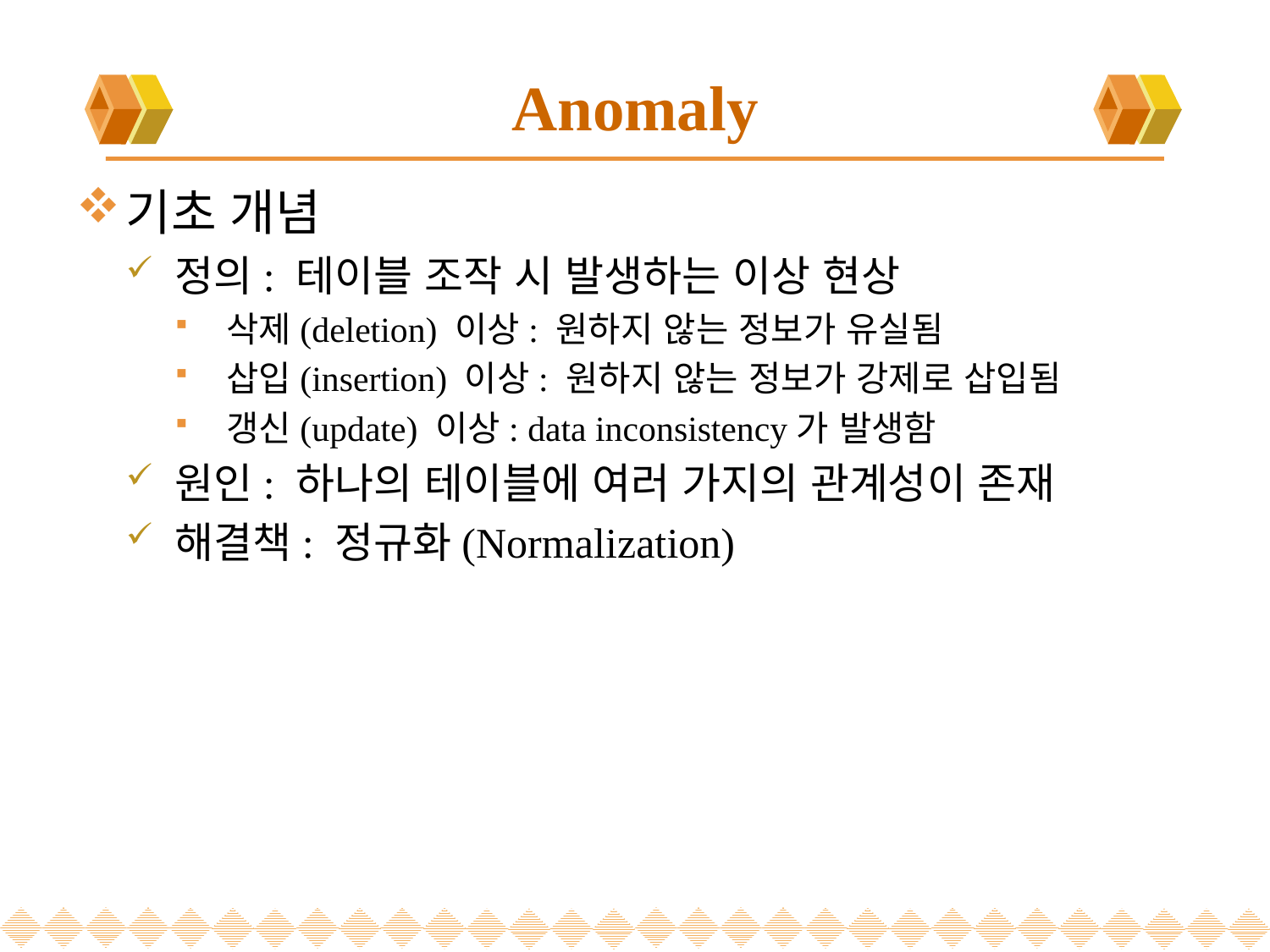

# Anomaly
기초 개념
정의: 테이블 조작 시 발생하는 이상 현상
삭제(deletion) 이상: 원하지 않는 정보가 유실됨
삽입(insertion) 이상: 원하지 않는 정보가 강제로 삽입됨
갱신(update) 이상: data inconsistency가 발생함
원인: 하나의 테이블에 여러 가지의 관계성이 존재
해결책: 정규화(Normalization)